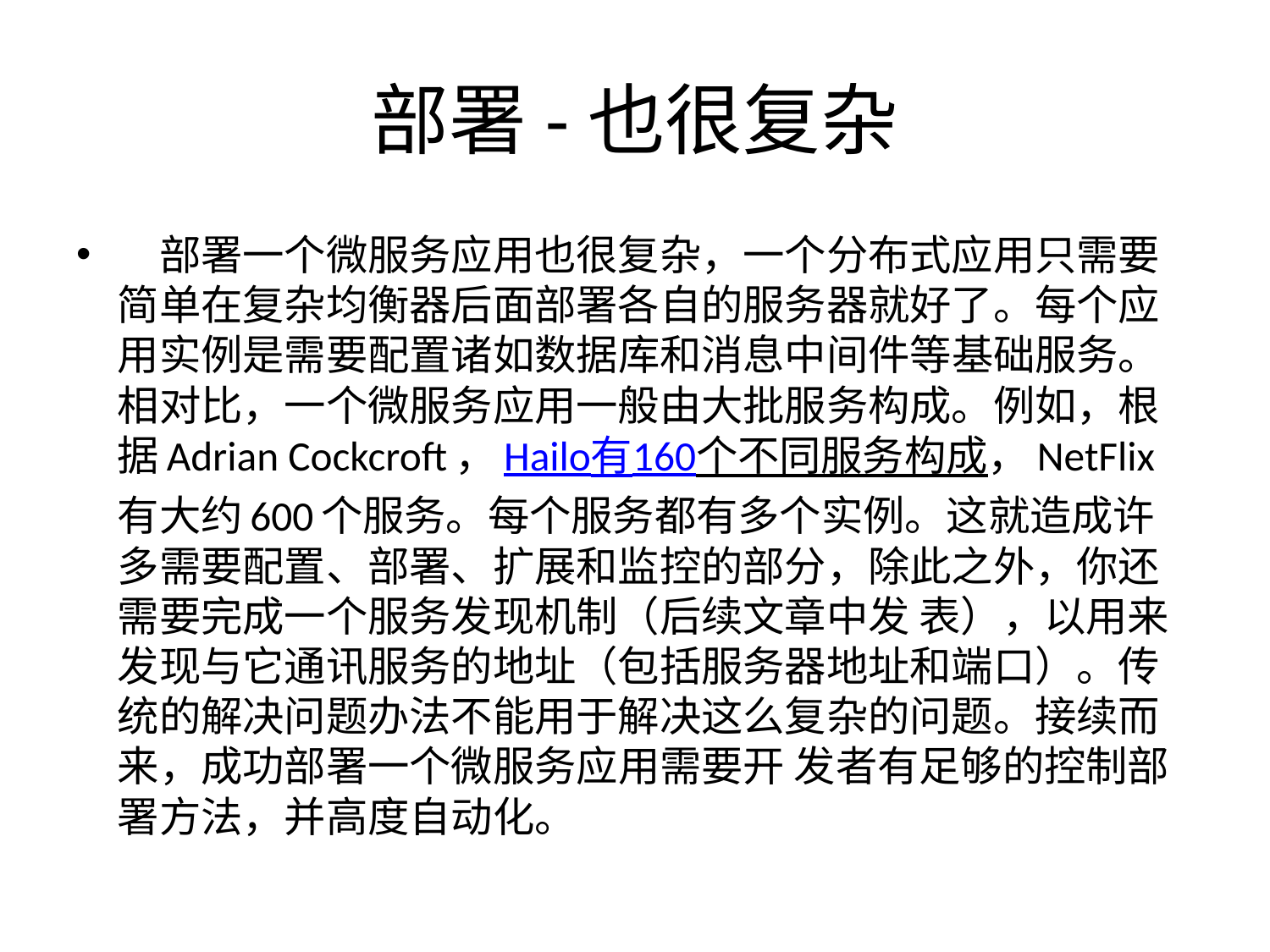

# 部署-也很复杂
　部署一个微服务应用也很复杂，一个分布式应用只需要简单在复杂均衡器后面部署各自的服务器就好了。每个应用实例是需要配置诸如数据库和消息中间件等基础服务。相对比，一个微服务应用一般由大批服务构成。例如，根据Adrian Cockcroft，Hailo有160个不同服务构成，NetFlix 有大约600个服务。每个服务都有多个实例。这就造成许多需要配置、部署、扩展和监控的部分，除此之外，你还需要完成一个服务发现机制（后续文章中发 表），以用来发现与它通讯服务的地址（包括服务器地址和端口）。传统的解决问题办法不能用于解决这么复杂的问题。接续而来，成功部署一个微服务应用需要开 发者有足够的控制部署方法，并高度自动化。